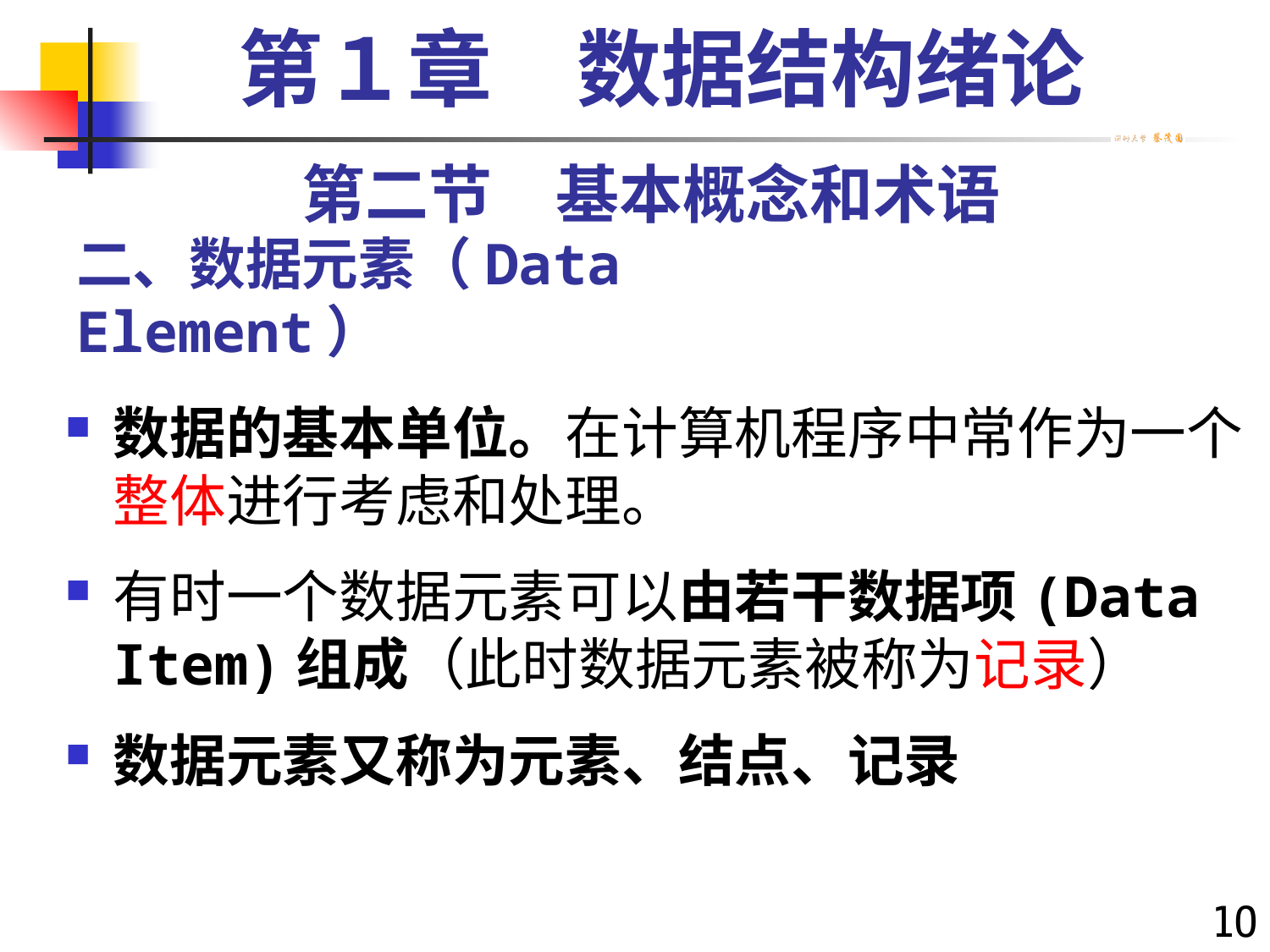

第１章　数据结构绪论
第二节　基本概念和术语
# 二、数据元素（Data Element）
数据的基本单位。在计算机程序中常作为一个整体进行考虑和处理。
有时一个数据元素可以由若干数据项(Data Item)组成（此时数据元素被称为记录）
数据元素又称为元素、结点、记录
10